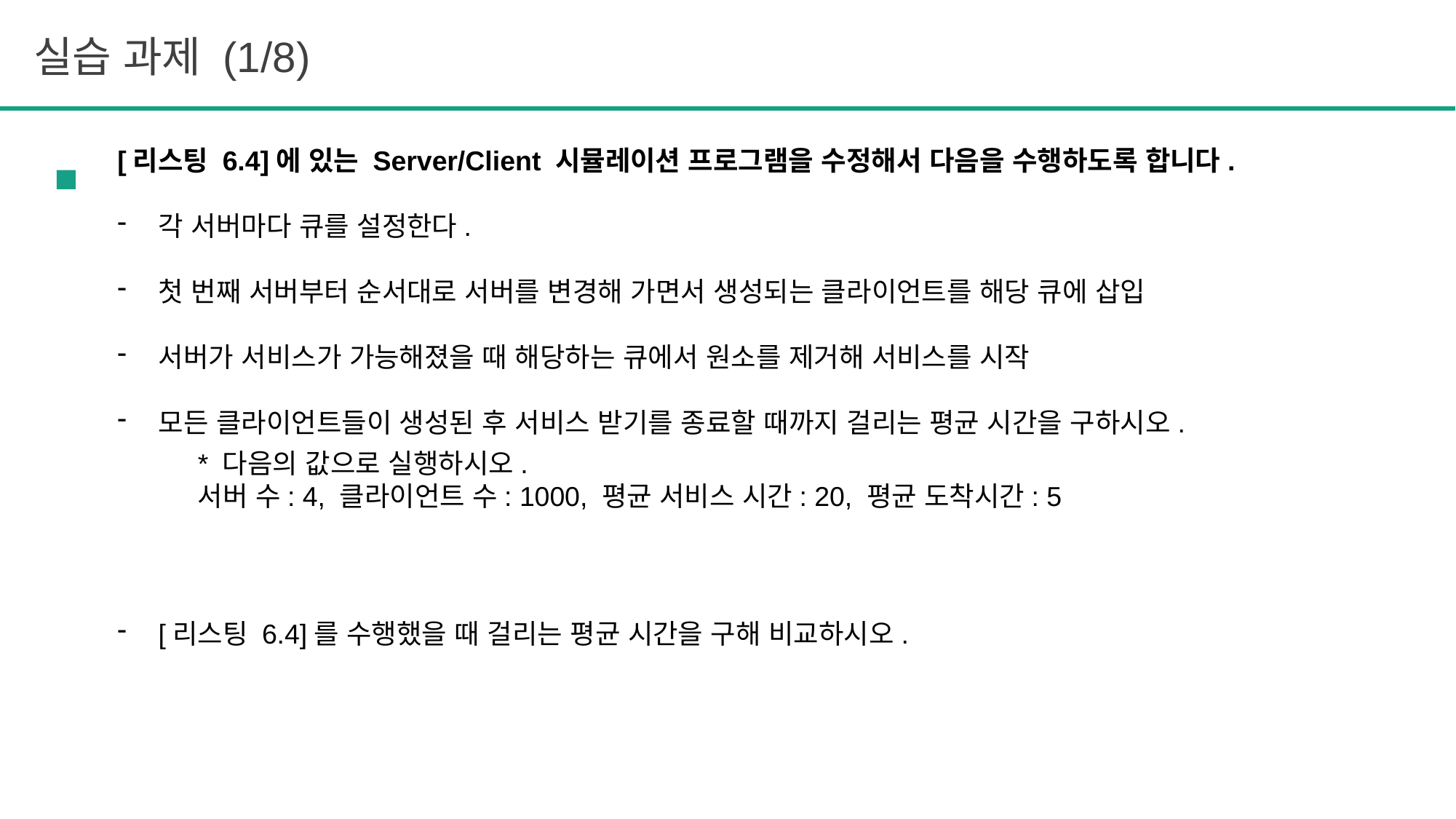

실습 과제 (1/8)
[리스팅 6.4]에 있는 Server/Client 시뮬레이션 프로그램을 수정해서 다음을 수행하도록 합니다.
각 서버마다 큐를 설정한다.
첫 번째 서버부터 순서대로 서버를 변경해 가면서 생성되는 클라이언트를 해당 큐에 삽입
서버가 서비스가 가능해졌을 때 해당하는 큐에서 원소를 제거해 서비스를 시작
모든 클라이언트들이 생성된 후 서비스 받기를 종료할 때까지 걸리는 평균 시간을 구하시오.

[리스팅 6.4]를 수행했을 때 걸리는 평균 시간을 구해 비교하시오.

* 다음의 값으로 실행하시오.
서버 수: 4, 클라이언트 수: 1000, 평균 서비스 시간: 20, 평균 도착시간: 5